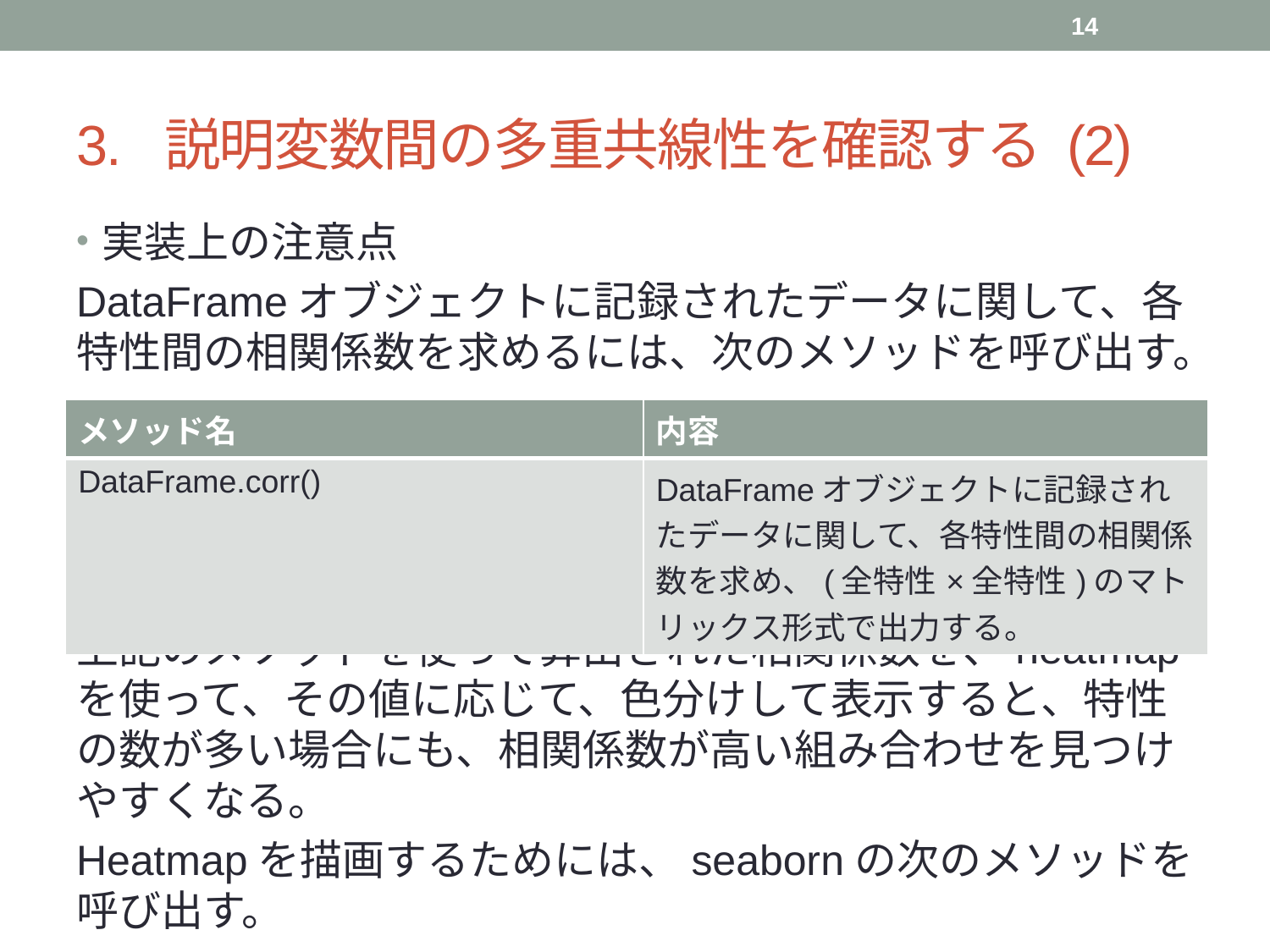

14
# 3.  説明変数間の多重共線性を確認する (2)
実装上の注意点
DataFrameオブジェクトに記録されたデータに関して、各特性間の相関係数を求めるには、次のメソッドを呼び出す。

上記のメソッドを使って算出された相関係数を、heatmapを使って、その値に応じて、色分けして表示すると、特性の数が多い場合にも、相関係数が高い組み合わせを見つけやすくなる。
Heatmapを描画するためには、seabornの次のメソッドを呼び出す。
| メソッド名 | 内容 |
| --- | --- |
| DataFrame.corr() | DataFrameオブジェクトに記録されたデータに関して、各特性間の相関係数を求め、(全特性×全特性)のマトリックス形式で出力する。 |